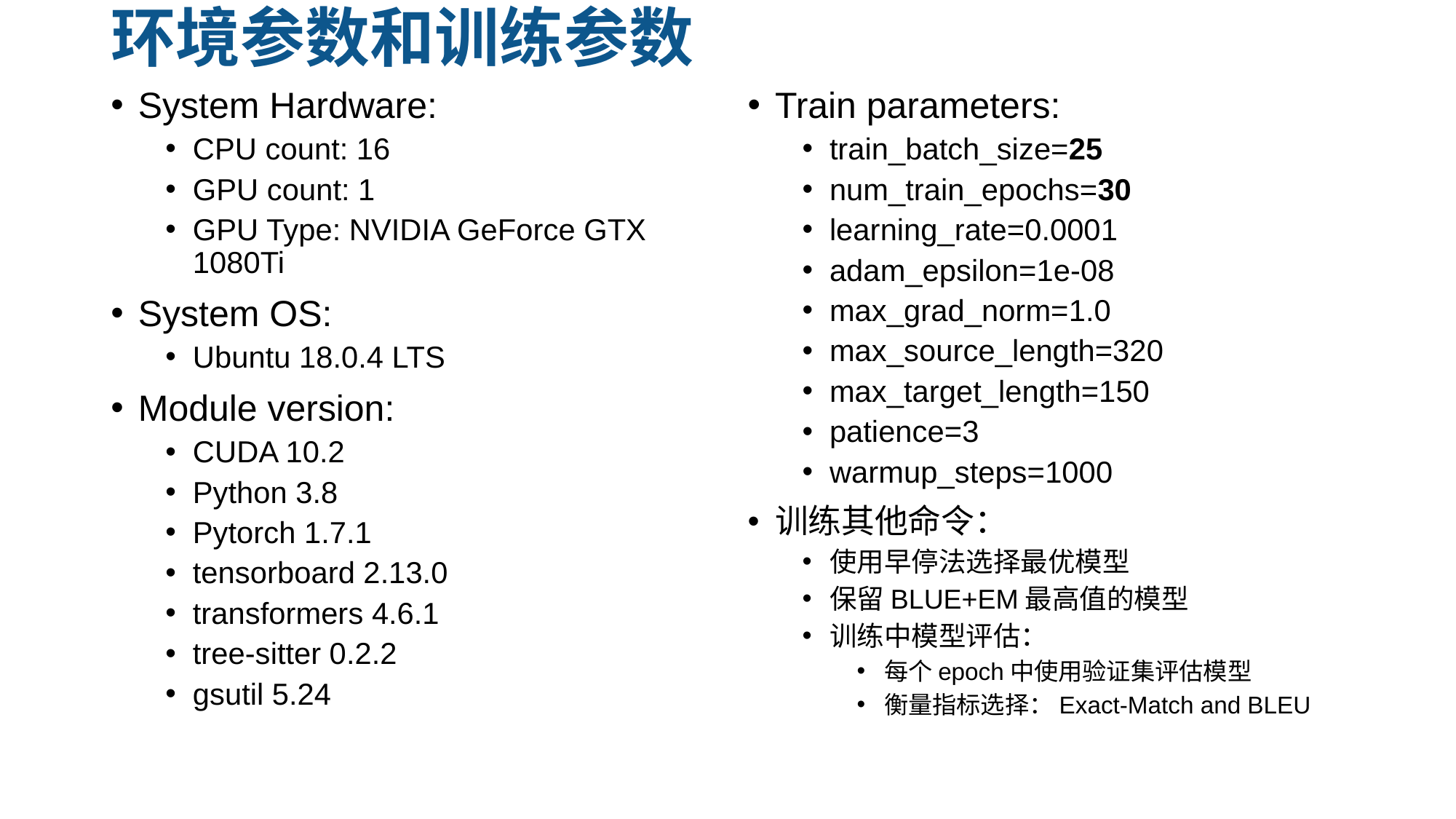

# 环境参数和训练参数
System Hardware:
CPU count: 16
GPU count: 1
GPU Type: NVIDIA GeForce GTX 1080Ti
System OS:
Ubuntu 18.0.4 LTS
Module version:
CUDA 10.2
Python 3.8
Pytorch 1.7.1
tensorboard 2.13.0
transformers 4.6.1
tree-sitter 0.2.2
gsutil 5.24
Train parameters:
train_batch_size=25
num_train_epochs=30
learning_rate=0.0001
adam_epsilon=1e-08
max_grad_norm=1.0
max_source_length=320
max_target_length=150
patience=3
warmup_steps=1000
训练其他命令：
使用早停法选择最优模型
保留BLUE+EM最高值的模型
训练中模型评估：
每个epoch中使用验证集评估模型
衡量指标选择：Exact-Match and BLEU